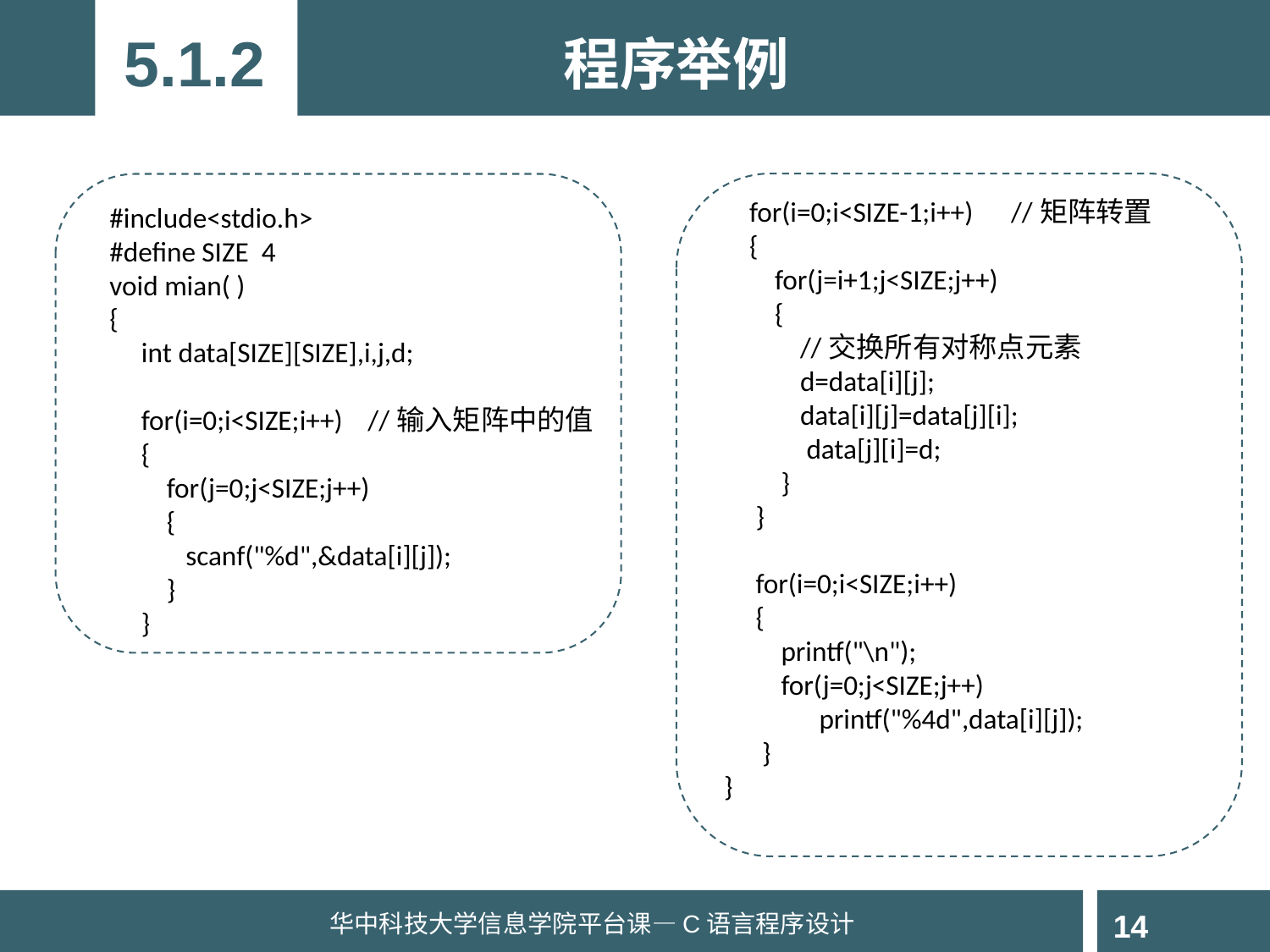

5.1.2
程序举例

    for(i=0;i<SIZE-1;i++)      //矩阵转置
    {
        for(j=i+1;j<SIZE;j++)
        {
            //交换所有对称点元素
            d=data[i][j];
            data[i][j]=data[j][i];
             data[j][i]=d;
         }
     }

     for(i=0;i<SIZE;i++)
     {
         printf("\n");
         for(j=0;j<SIZE;j++)
               printf("%4d",data[i][j]);
      }
}
#include<stdio.h>
#define SIZE  4
void mian( )
{
     int data[SIZE][SIZE],i,j,d;

     for(i=0;i<SIZE;i++)    //输入矩阵中的值
     {
         for(j=0;j<SIZE;j++)
         {
            scanf("%d",&data[i][j]);
         }
     }